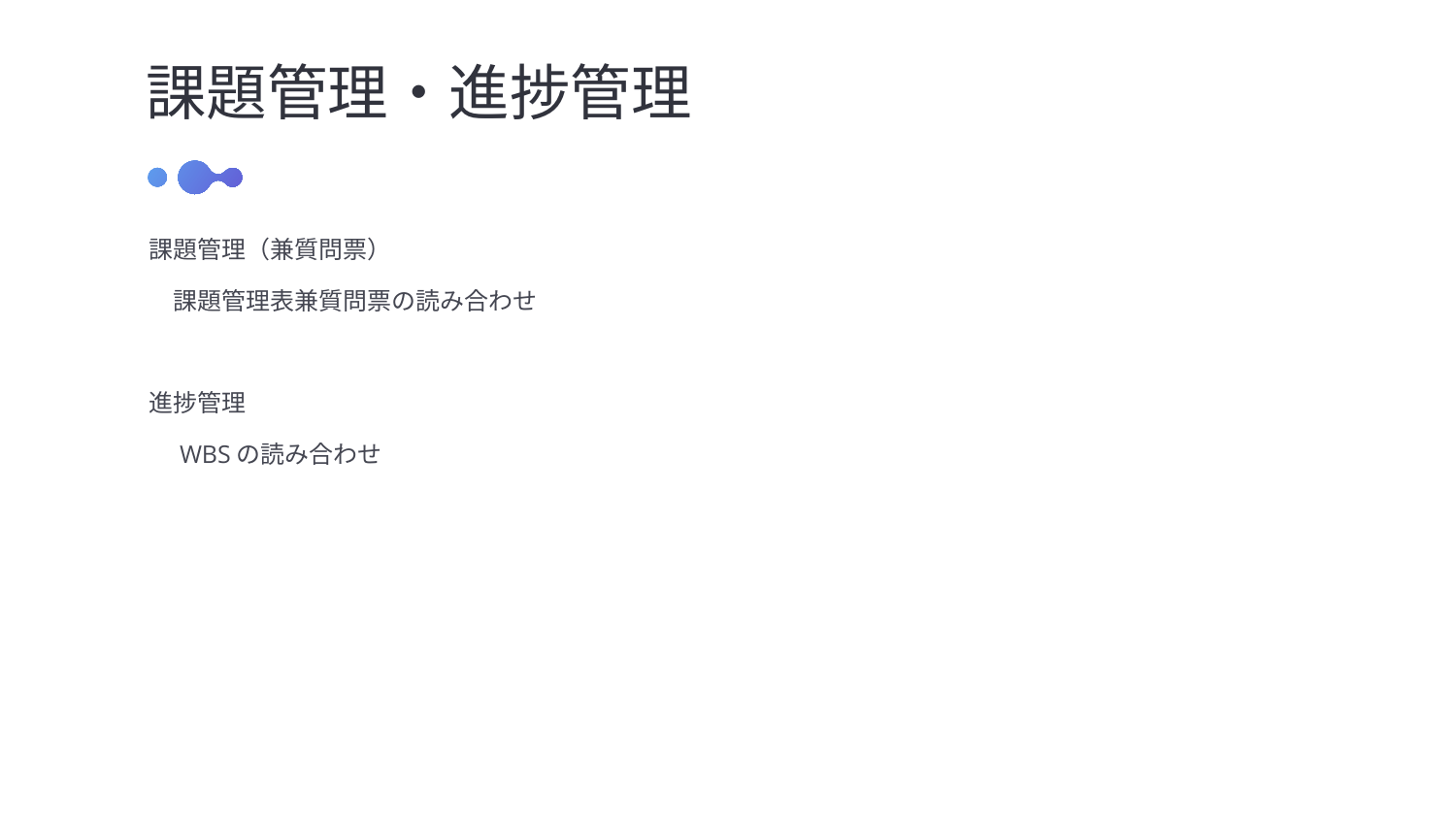

課題管理・進捗管理

課題管理（兼質問票）
　課題管理表兼質問票の読み合わせ

進捗管理
　WBSの読み合わせ